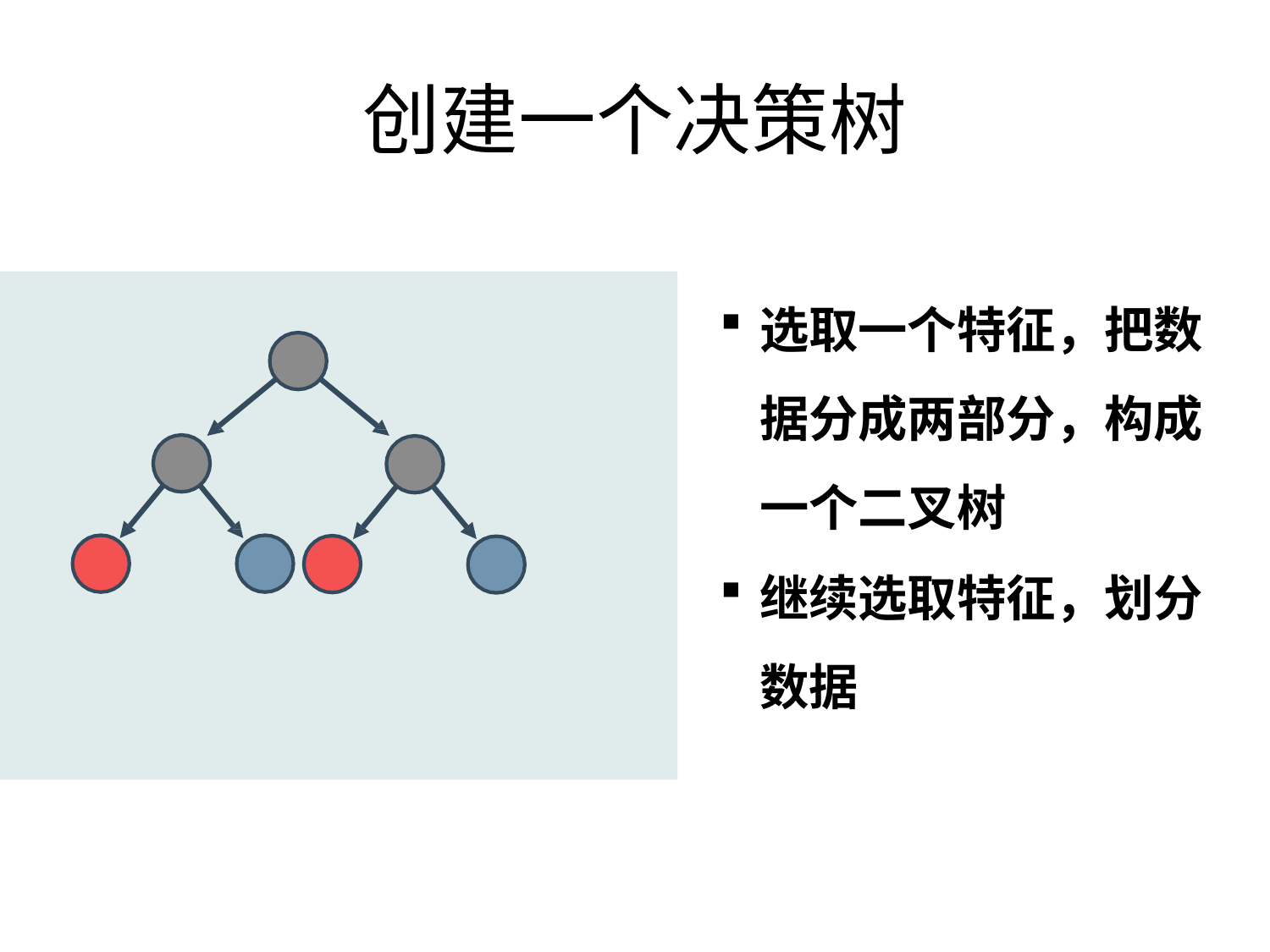

# 创建一个决策树
选取一个特征，把数据分成两部分，构成一个二叉树
继续选取特征，划分数据